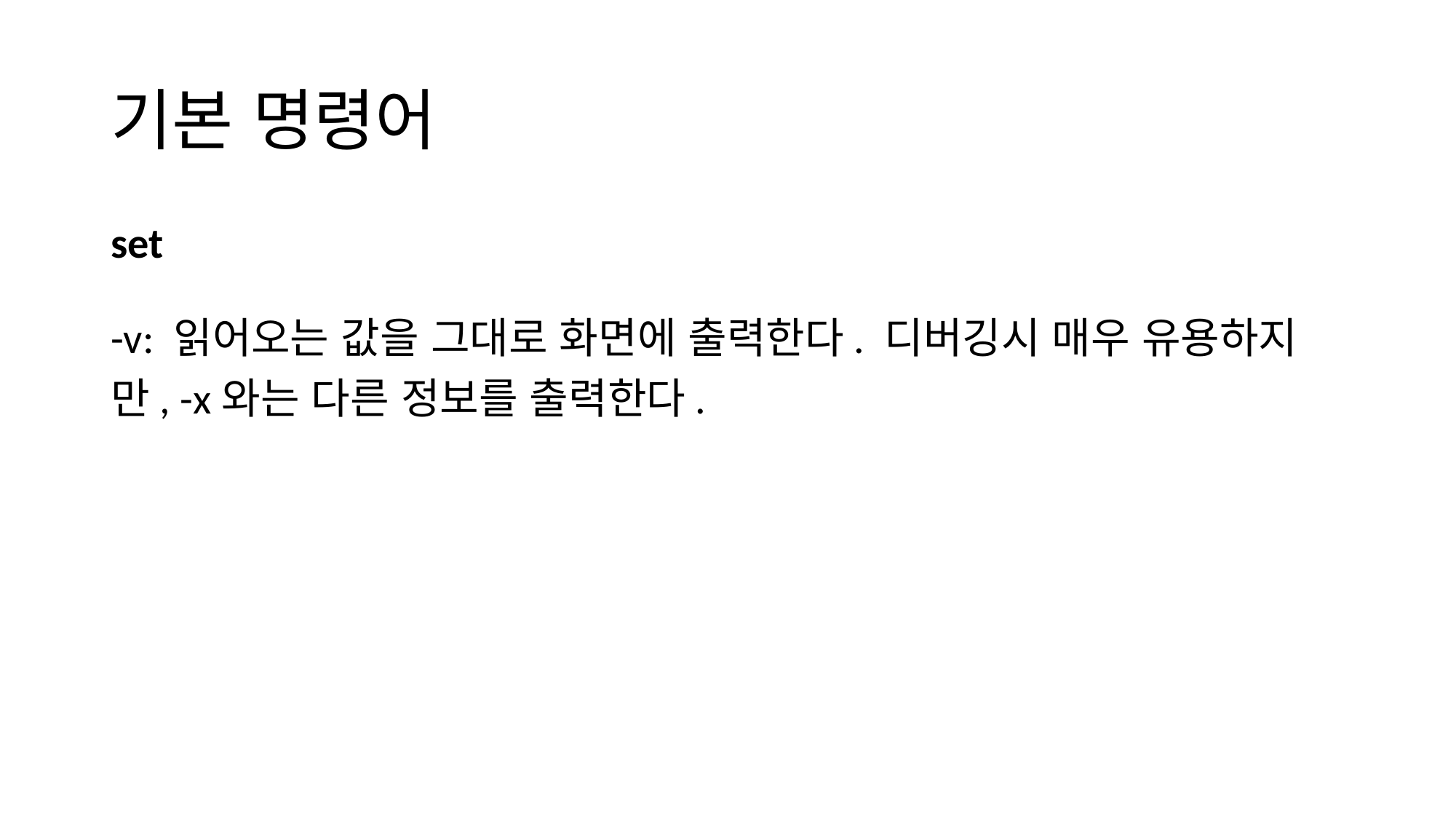

# 기본 명령어
set
-v: 읽어오는 값을 그대로 화면에 출력한다. 디버깅시 매우 유용하지만, -x와는 다른 정보를 출력한다.